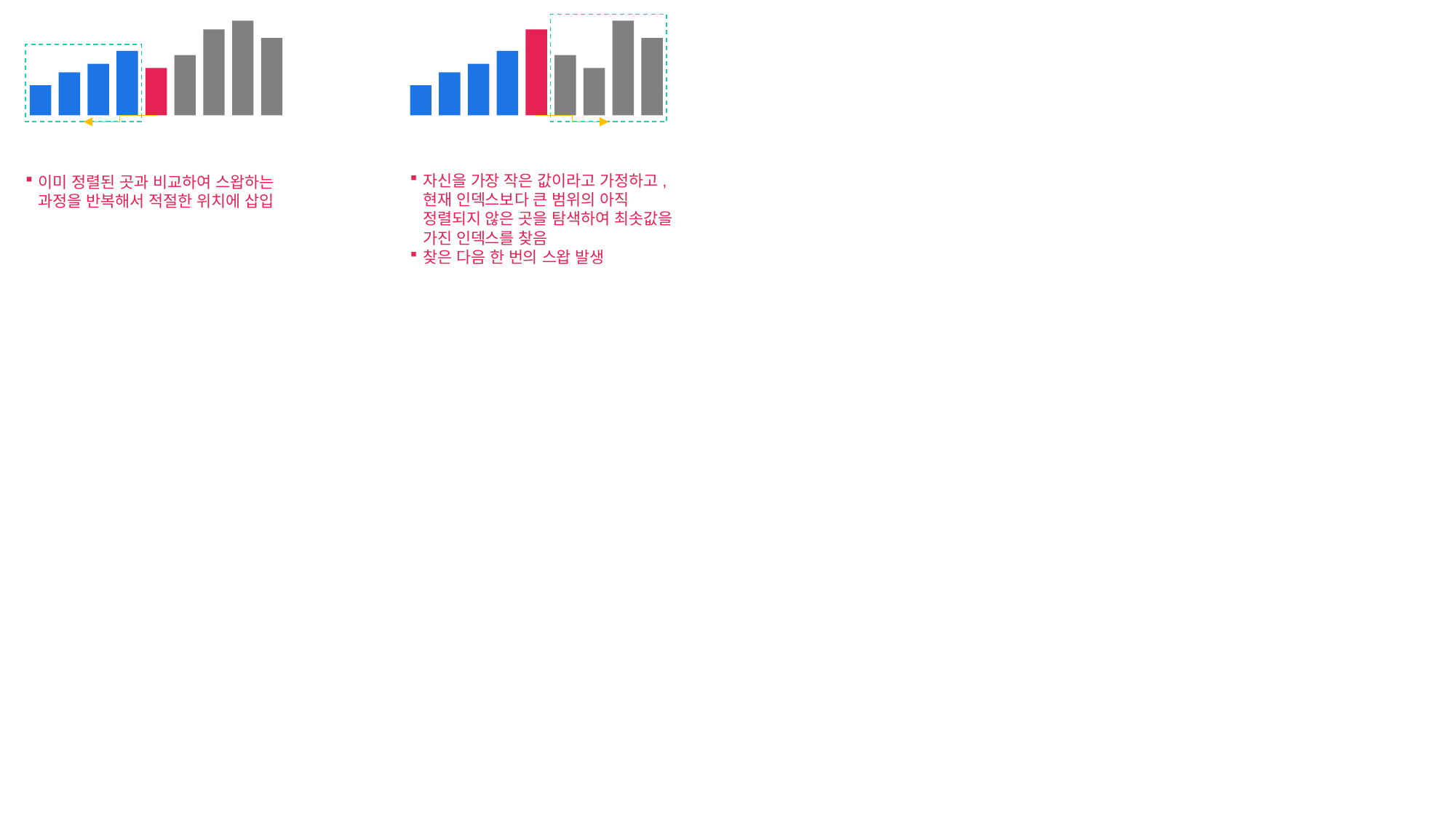

자신을 가장 작은 값이라고 가정하고, 현재 인덱스보다 큰 범위의 아직 정렬되지 않은 곳을 탐색하여 최솟값을 가진 인덱스를 찾음
찾은 다음 한 번의 스왑 발생

이미 정렬된 곳과 비교하여 스왑하는 과정을 반복해서 적절한 위치에 삽입